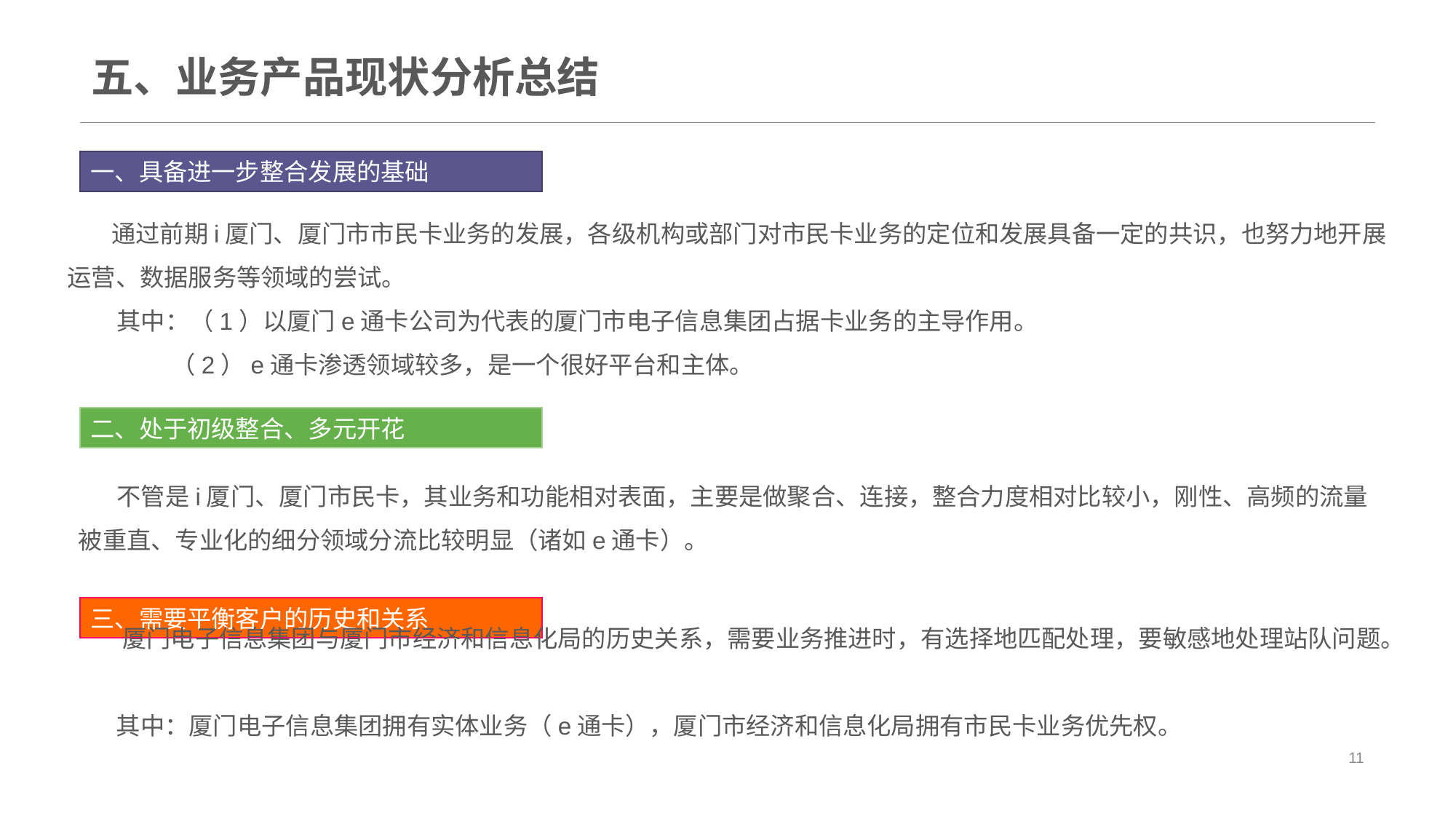

# 五、业务产品现状分析总结
一、具备进一步整合发展的基础
       通过前期i厦门、厦门市市民卡业务的发展，各级机构或部门对市民卡业务的定位和发展具备一定的共识，也努力地开展运营、数据服务等领域的尝试。
        其中：（1）以厦门e通卡公司为代表的厦门市电子信息集团占据卡业务的主导作用。
                  （2）e通卡渗透领域较多，是一个很好平台和主体。
二、处于初级整合、多元开花
      不管是i厦门、厦门市民卡，其业务和功能相对表面，主要是做聚合、连接，整合力度相对比较小，刚性、高频的流量被重直、专业化的细分领域分流比较明显（诸如e通卡）。
三、需要平衡客户的历史和关系
       厦门电子信息集团与厦门市经济和信息化局的历史关系，需要业务推进时，有选择地匹配处理，要敏感地处理站队问题。
       其中：厦门电子信息集团拥有实体业务（e通卡），厦门市经济和信息化局拥有市民卡业务优先权。
11